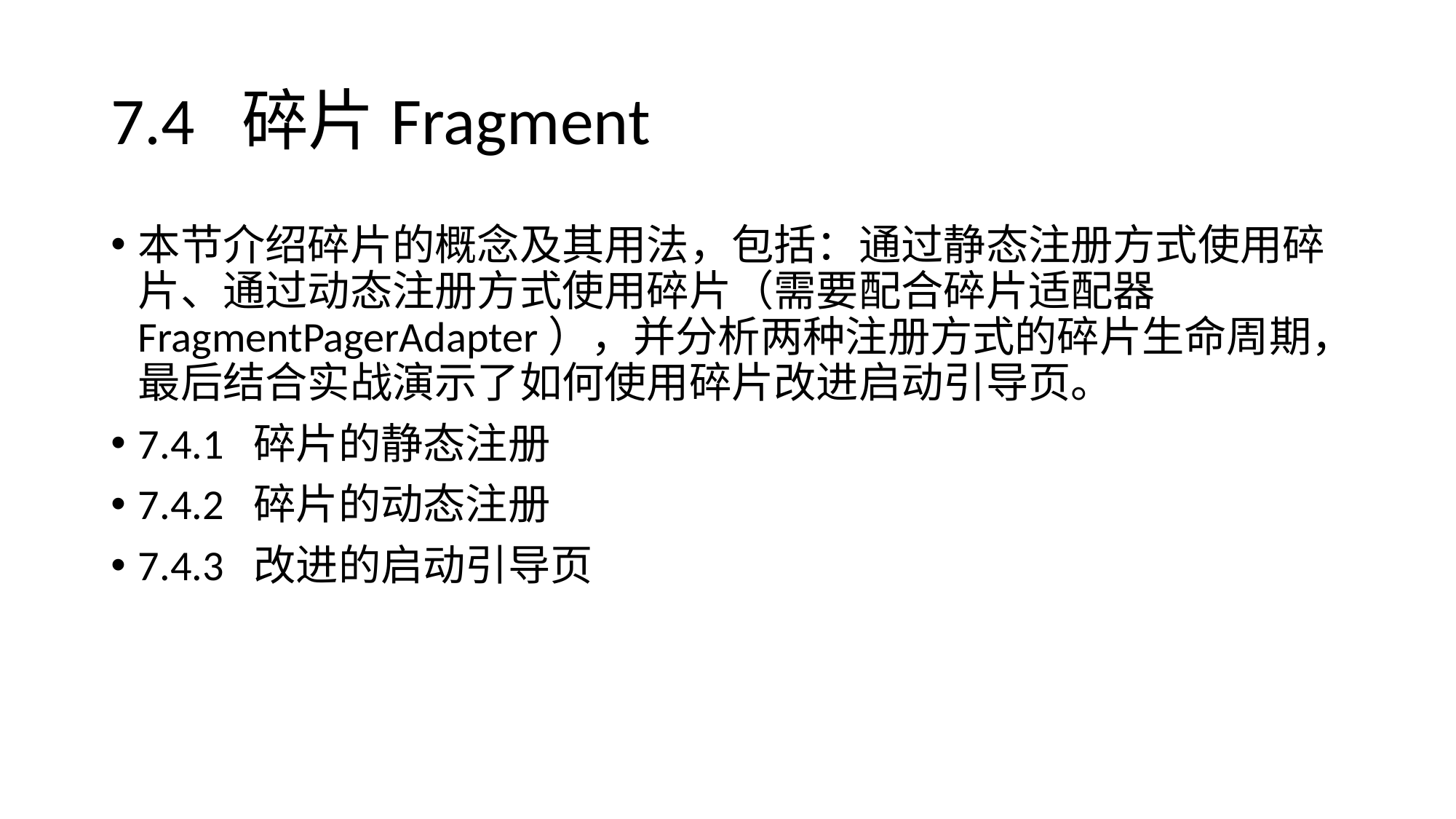

# 7.4  碎片Fragment
本节介绍碎片的概念及其用法，包括：通过静态注册方式使用碎片、通过动态注册方式使用碎片（需要配合碎片适配器FragmentPagerAdapter），并分析两种注册方式的碎片生命周期，最后结合实战演示了如何使用碎片改进启动引导页。
7.4.1  碎片的静态注册
7.4.2  碎片的动态注册
7.4.3  改进的启动引导页